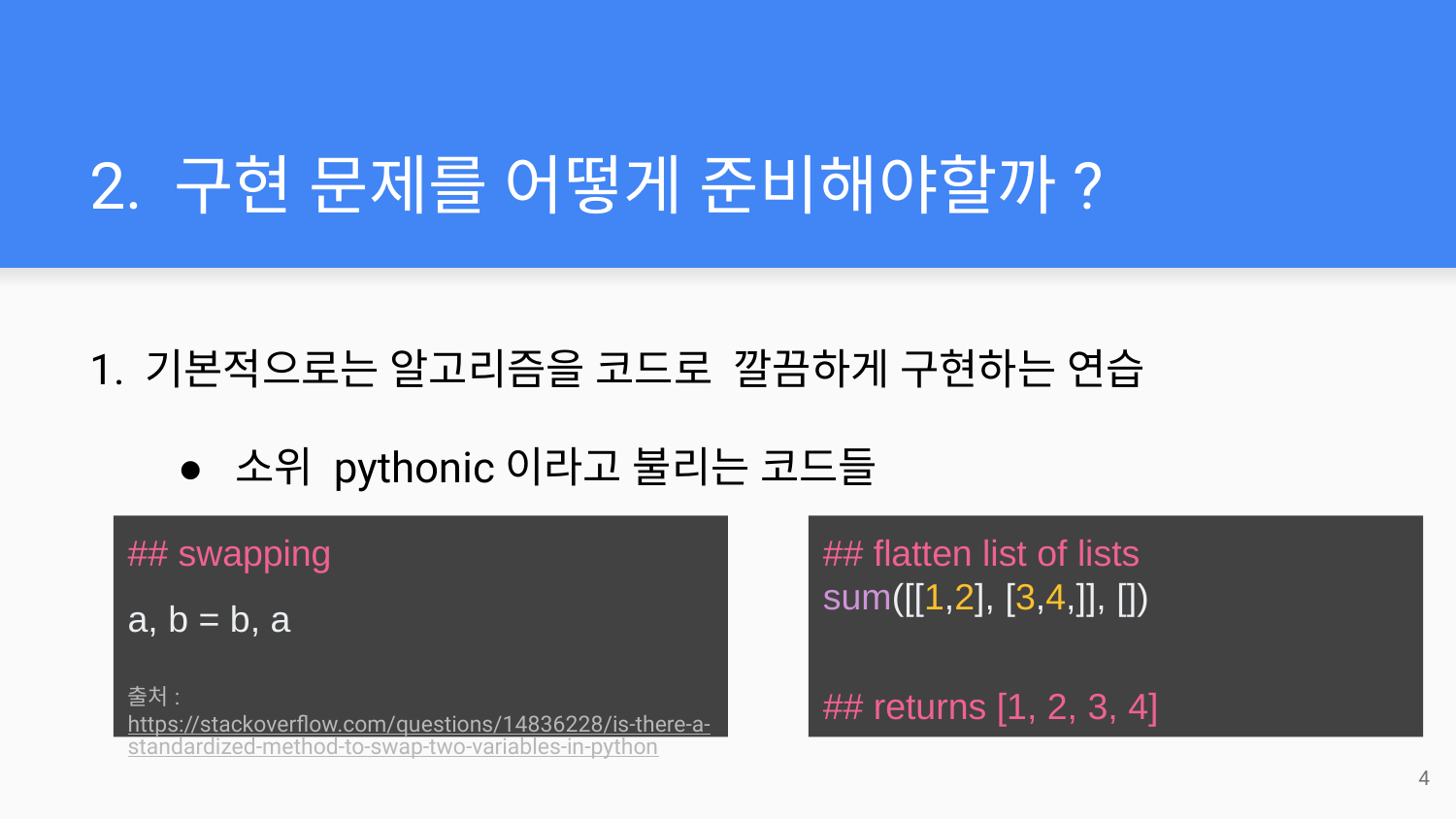

# 2. 구현 문제를 어떻게 준비해야할까?
1. 기본적으로는 알고리즘을 코드로  깔끔하게 구현하는 연습
소위 pythonic이라고 불리는 코드들
## swapping
a, b = b, a

출처:https://stackoverflow.com/questions/14836228/is-there-a-standardized-method-to-swap-two-variables-in-python
## flatten list of lists
sum([[1,2], [3,4,]], [])

## returns [1, 2, 3, 4]

4